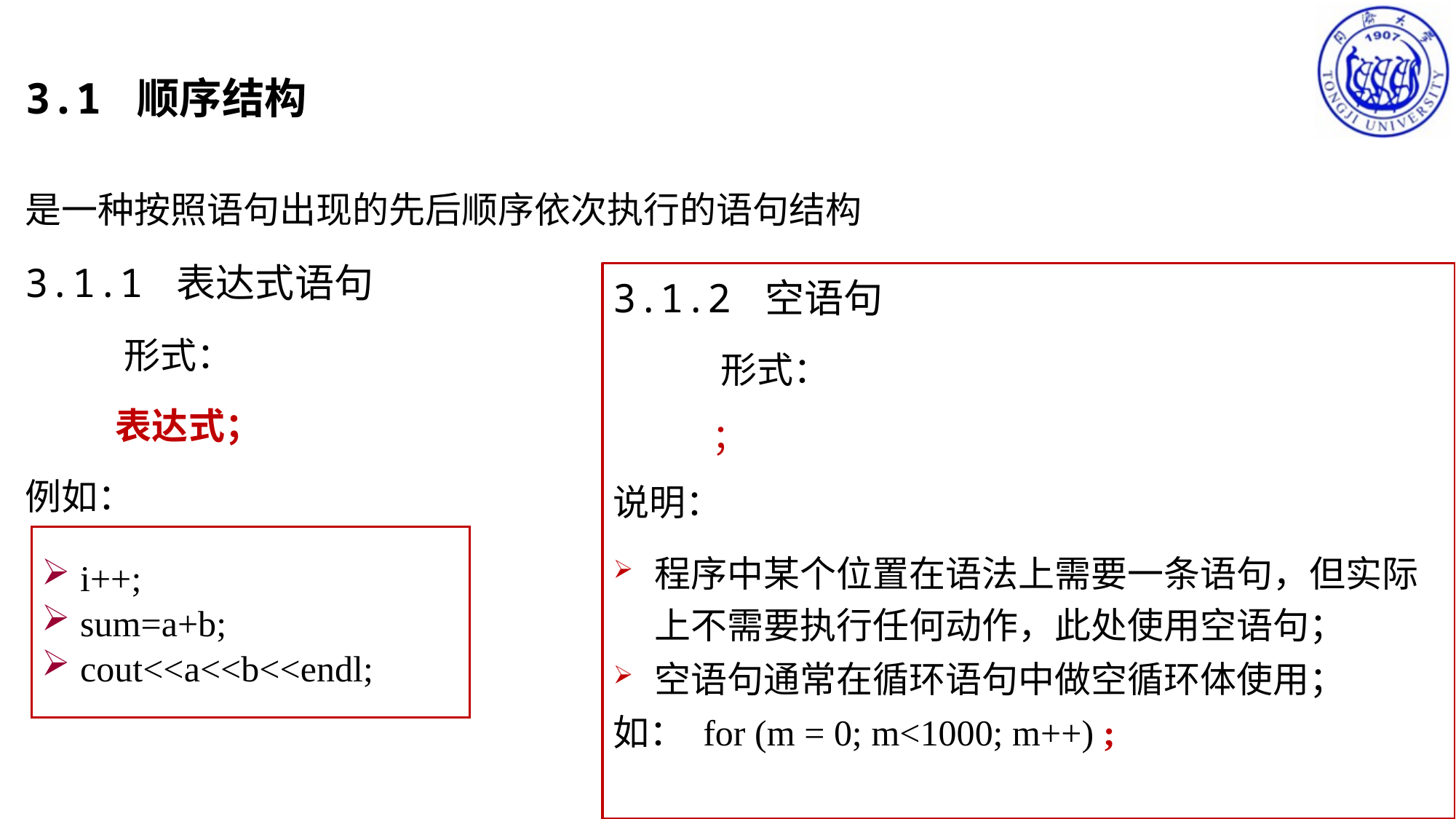

# 3.1 顺序结构
是一种按照语句出现的先后顺序依次执行的语句结构
3.1.1 表达式语句
           形式：
          表达式；
例如：

3.1.2 空语句
           形式：
           ；
说明：
程序中某个位置在语法上需要一条语句，但实际上不需要执行任何动作，此处使用空语句；
空语句通常在循环语句中做空循环体使用；
如： for (m = 0; m<1000; m++) ;

 i++;
 sum=a+b;
 cout<<a<<b<<endl;